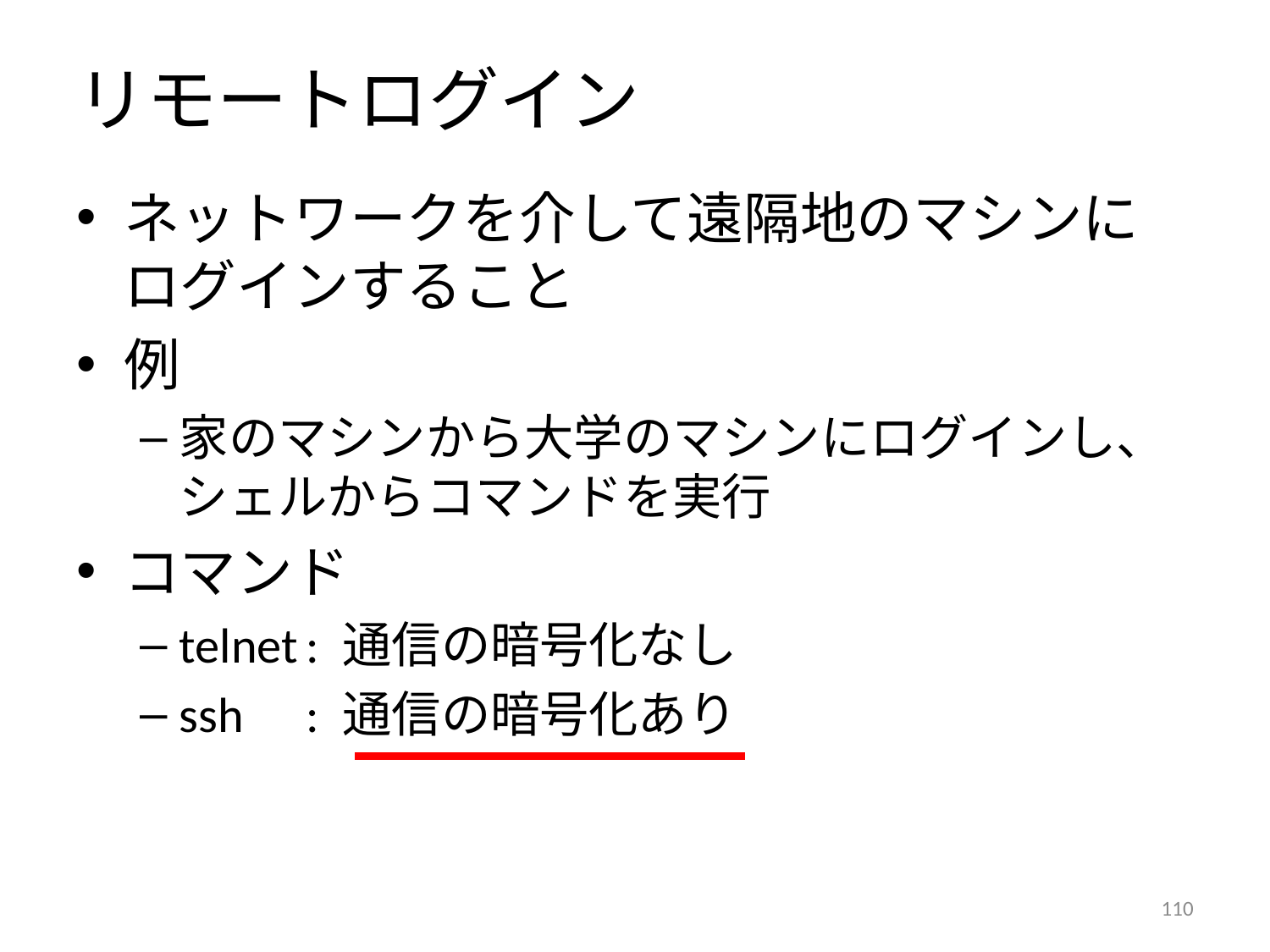

# リモートログイン
ネットワークを介して遠隔地のマシンにログインすること
例
家のマシンから大学のマシンにログインし、
シェルからコマンドを実行
コマンド
telnet	: 通信の暗号化なし
ssh	: 通信の暗号化あり
110